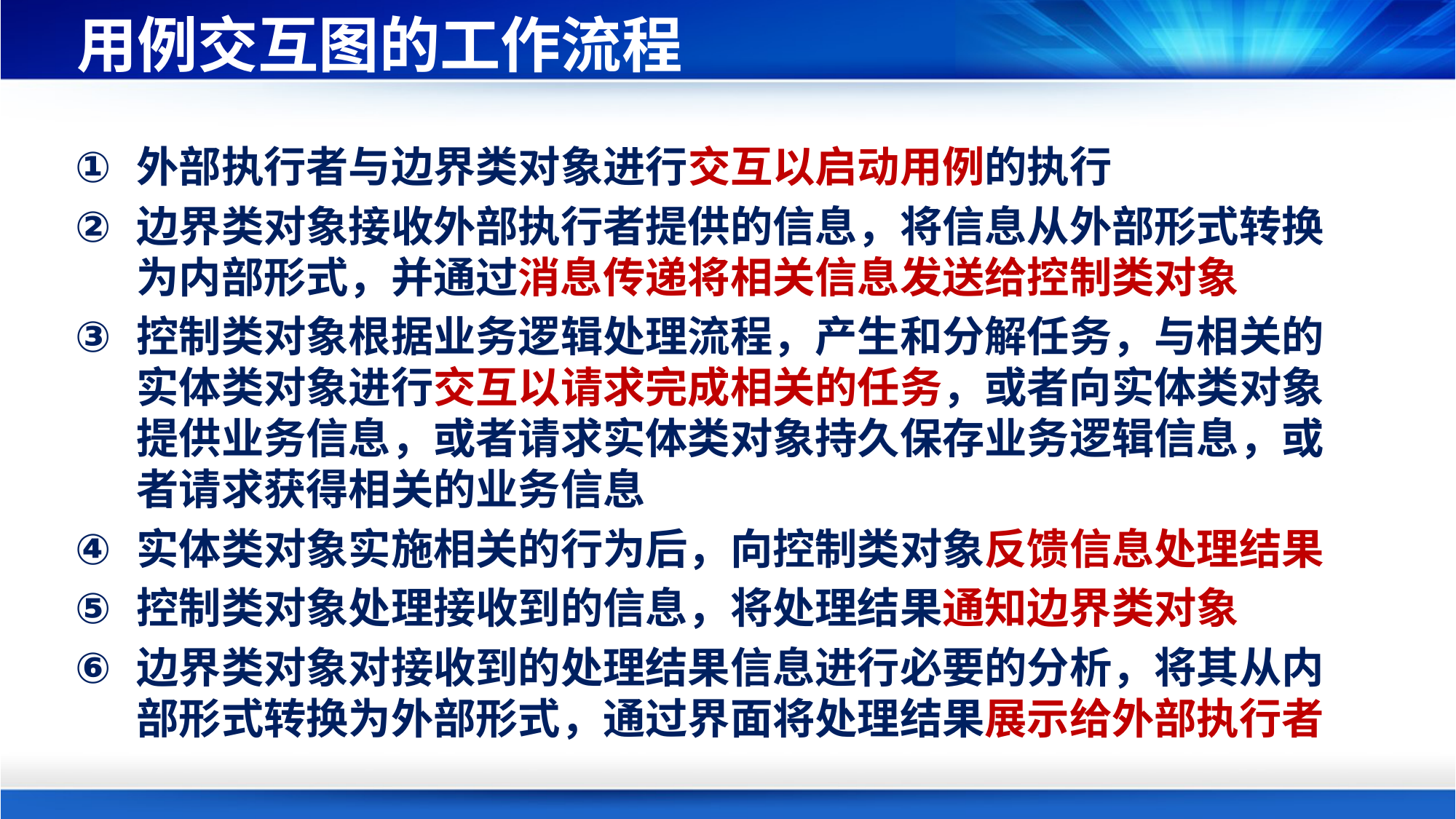

# 用例交互图的工作流程
外部执行者与边界类对象进行交互以启动用例的执行
边界类对象接收外部执行者提供的信息，将信息从外部形式转换为内部形式，并通过消息传递将相关信息发送给控制类对象
控制类对象根据业务逻辑处理流程，产生和分解任务，与相关的实体类对象进行交互以请求完成相关的任务，或者向实体类对象提供业务信息，或者请求实体类对象持久保存业务逻辑信息，或者请求获得相关的业务信息
实体类对象实施相关的行为后，向控制类对象反馈信息处理结果
控制类对象处理接收到的信息，将处理结果通知边界类对象
边界类对象对接收到的处理结果信息进行必要的分析，将其从内部形式转换为外部形式，通过界面将处理结果展示给外部执行者